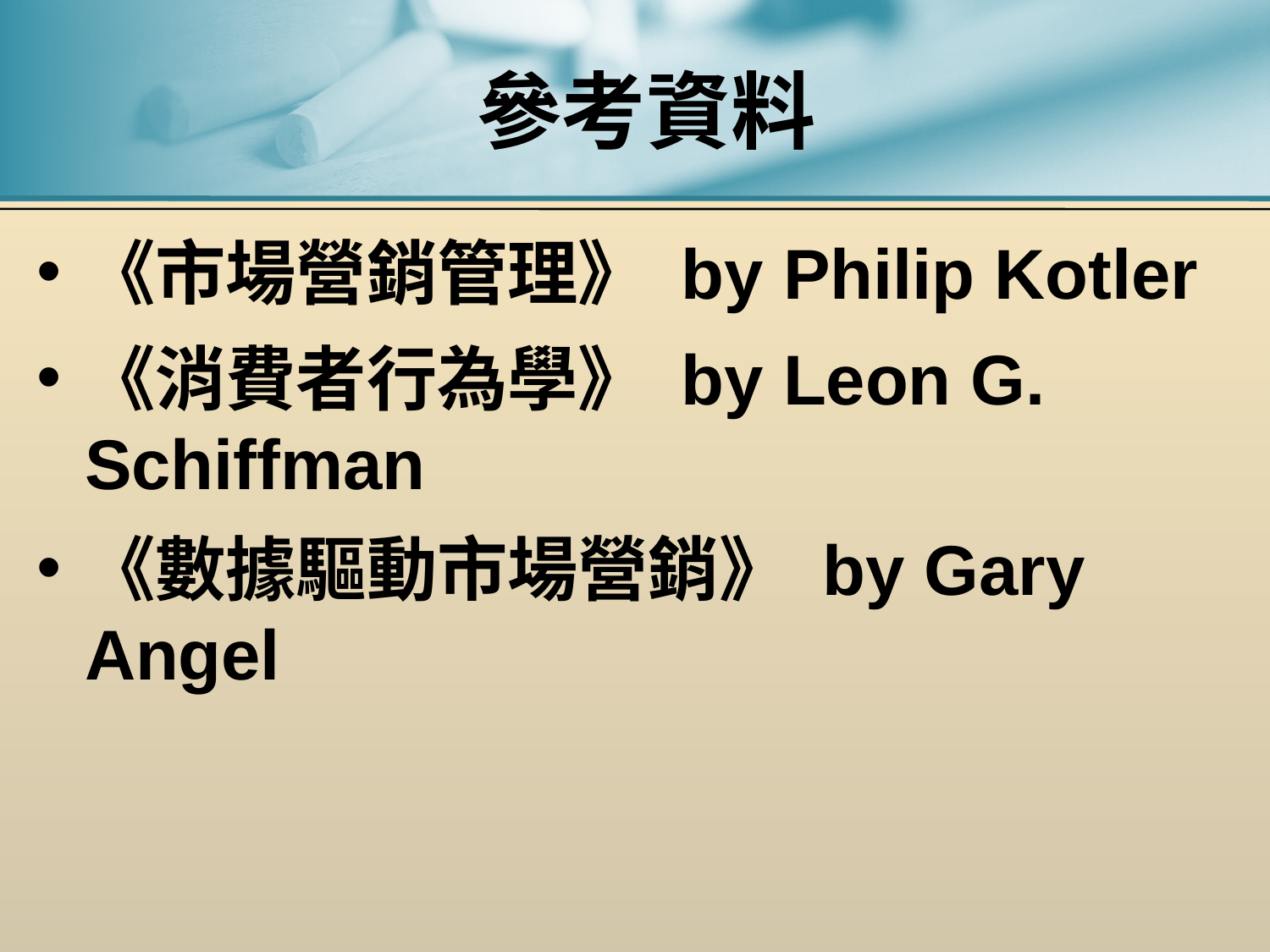

# 參考資料
《市場營銷管理》 by Philip Kotler
《消費者行為學》 by Leon G. Schiffman
《數據驅動市場營銷》 by Gary Angel